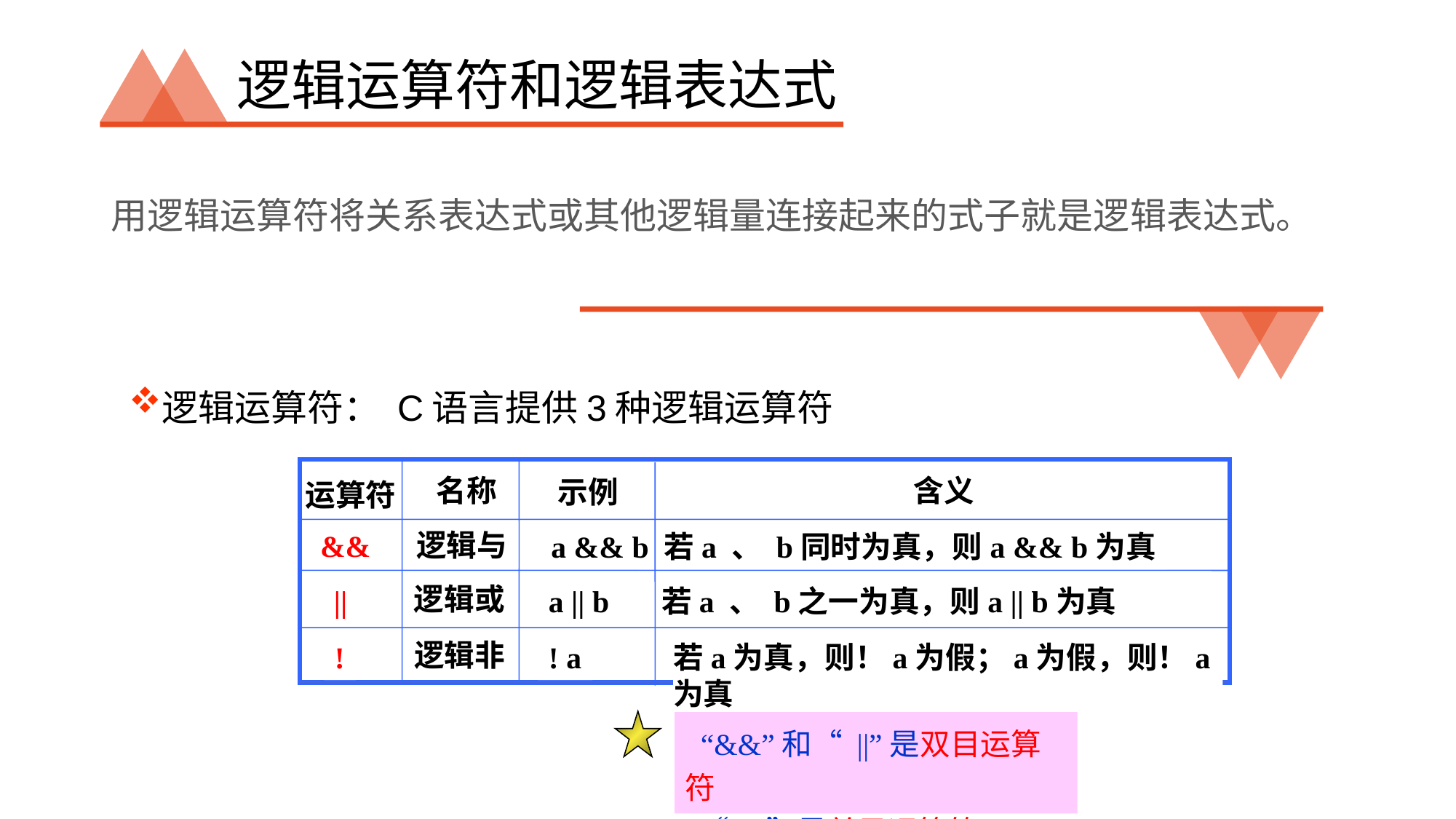

# 逻辑运算符和逻辑表达式
用逻辑运算符将关系表达式或其他逻辑量连接起来的式子就是逻辑表达式。

逻辑运算符： C语言提供3种逻辑运算符

含义
名称
示例
运算符

逻辑与
&&
 若a 、 b同时为真，则a && b为真
a && b

逻辑或
a || b
若a 、 b之一为真，则a || b为真
||

逻辑非
若a为真，则！a为假；a为假，则！a为真
!
! a

  “&&”和“ ||”是双目运算符
  “！”是单目运算符